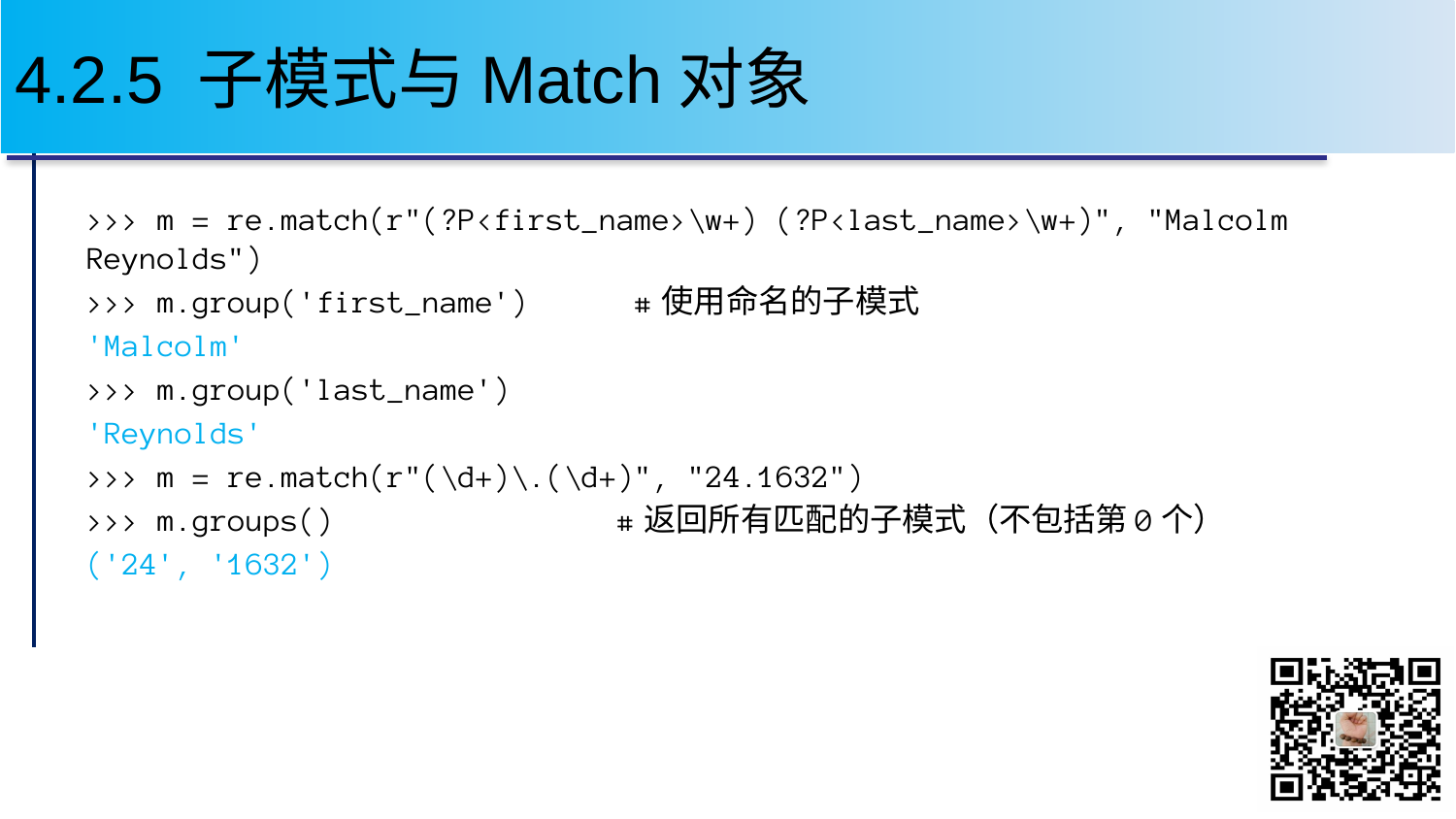

# 4.2.5 子模式与Match对象
>>> m = re.match(r"(?P<first_name>\w+) (?P<last_name>\w+)", "Malcolm Reynolds")
>>> m.group('first_name')      #使用命名的子模式
'Malcolm'
>>> m.group('last_name')
'Reynolds'
>>> m = re.match(r"(\d+)\.(\d+)", "24.1632")
>>> m.groups()                #返回所有匹配的子模式（不包括第0个）
('24', '1632')
130